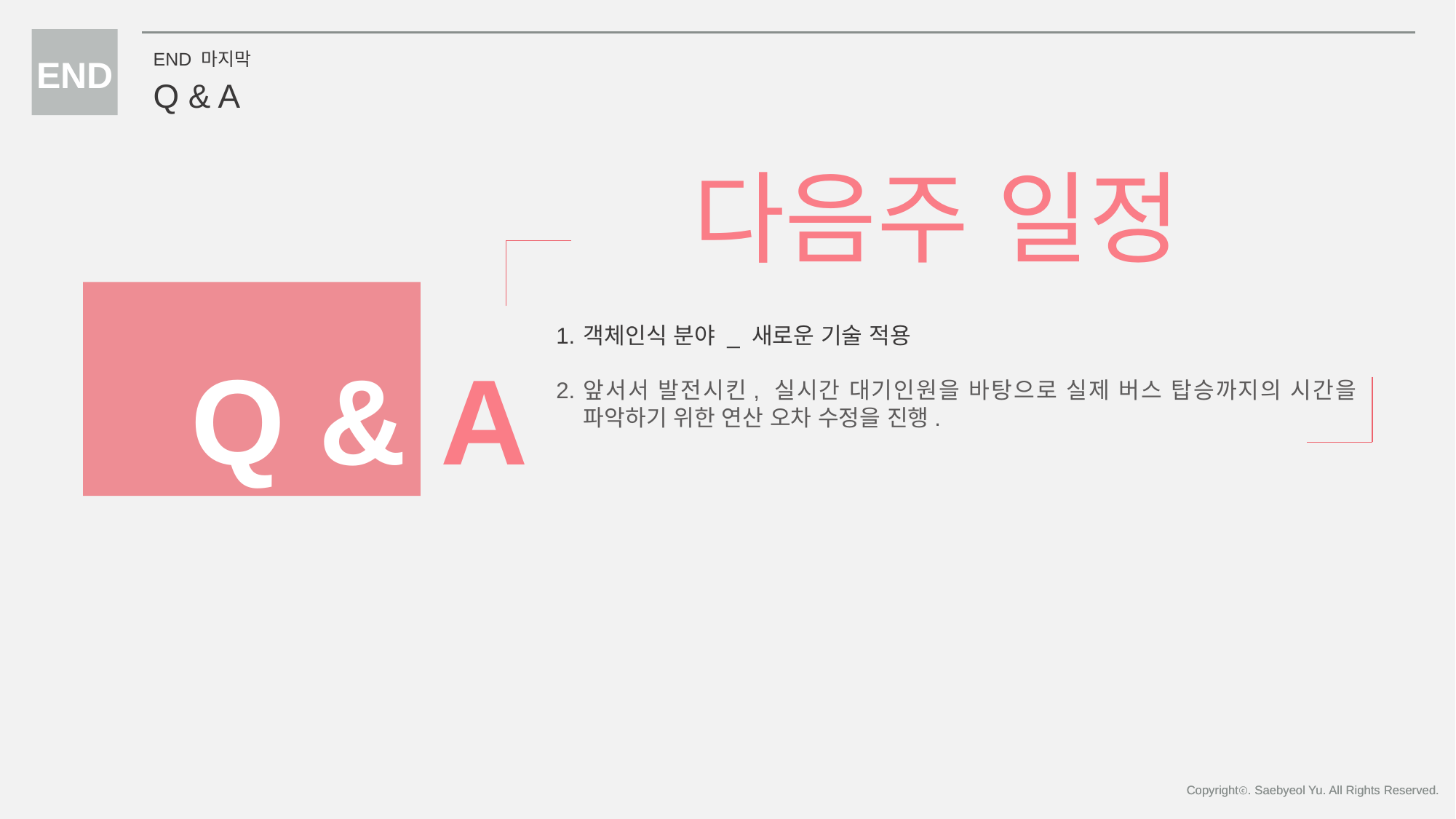

END 마지막
Q & A
END
다음주 일정

객체인식 분야 _ 새로운 기술 적용

앞서서 발전시킨, 실시간 대기인원을 바탕으로 실제 버스 탑승까지의 시간을 파악하기 위한 연산 오차 수정을 진행.
Q & A
Copyrightⓒ. Saebyeol Yu. All Rights Reserved.